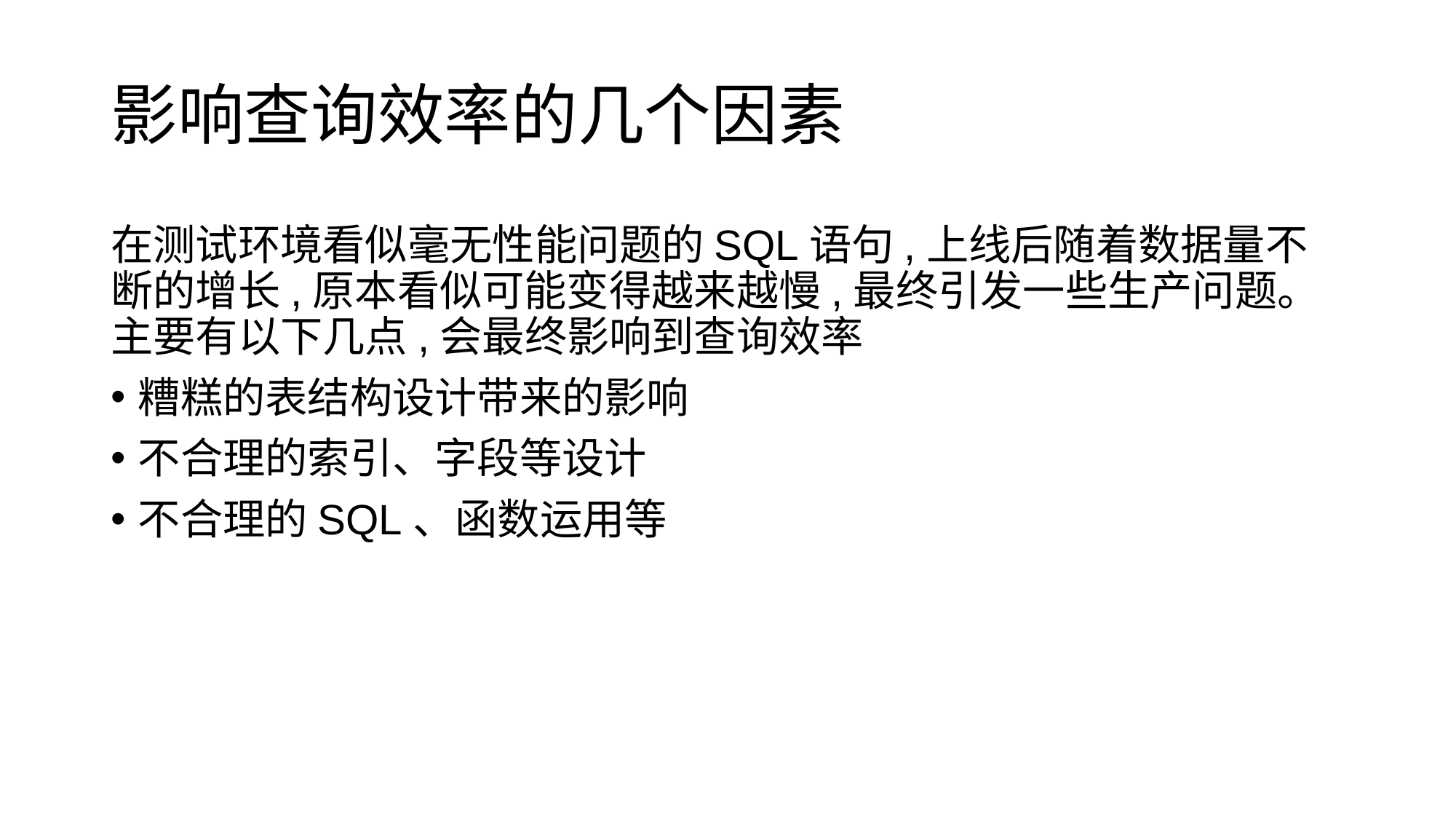

# 影响查询效率的几个因素
在测试环境看似毫无性能问题的SQL语句,上线后随着数据量不断的增长,原本看似可能变得越来越慢,最终引发一些生产问题。主要有以下几点,会最终影响到查询效率
糟糕的表结构设计带来的影响
不合理的索引、字段等设计
不合理的SQL、函数运用等